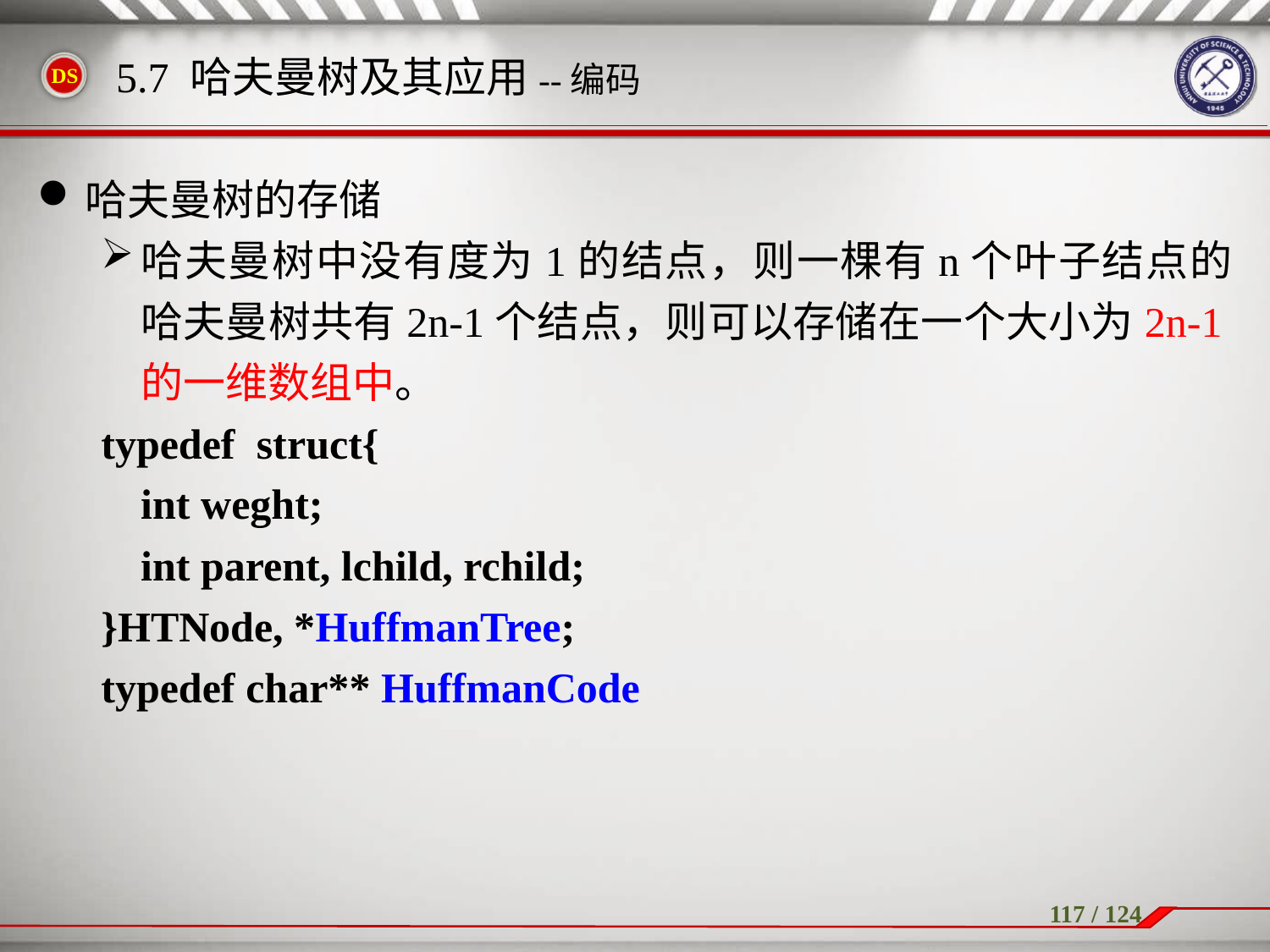

哈夫曼树的存储
哈夫曼树中没有度为1的结点，则一棵有n个叶子结点的哈夫曼树共有2n-1个结点，则可以存储在一个大小为2n-1的一维数组中。
typedef  struct{
	int weght;
	int parent, lchild, rchild;
}HTNode, *HuffmanTree;
typedef char** HuffmanCode
5.7 哈夫曼树及其应用--编码